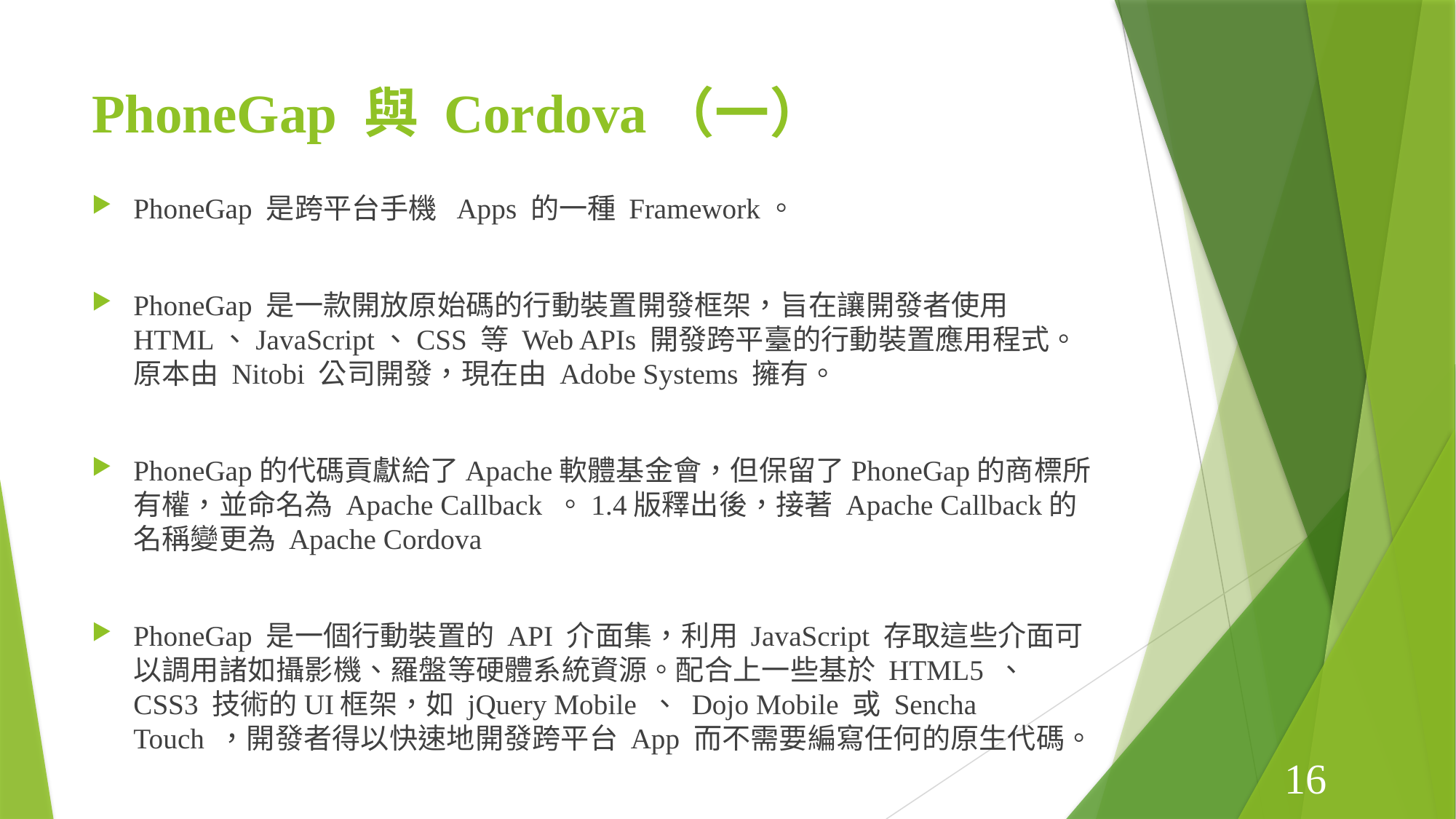

# PhoneGap 與 Cordova（一）
PhoneGap 是跨平台手機  Apps 的一種 Framework。

PhoneGap 是一款開放原始碼的行動裝置開發框架，旨在讓開發者使用HTML、JavaScript、CSS 等 Web APIs 開發跨平臺的行動裝置應用程式。 原本由 Nitobi 公司開發，現在由 Adobe Systems 擁有。

PhoneGap的代碼貢獻給了Apache軟體基金會，但保留了PhoneGap的商標所有權，並命名為 Apache Callback 。1.4版釋出後，接著 Apache Callback的名稱變更為 Apache Cordova

PhoneGap 是一個行動裝置的 API 介面集，利用 JavaScript 存取這些介面可以調用諸如攝影機、羅盤等硬體系統資源。配合上一些基於 HTML5 、 CSS3 技術的UI框架，如 jQuery Mobile 、 Dojo Mobile 或 Sencha Touch ，開發者得以快速地開發跨平台 App 而不需要編寫任何的原生代碼。

16